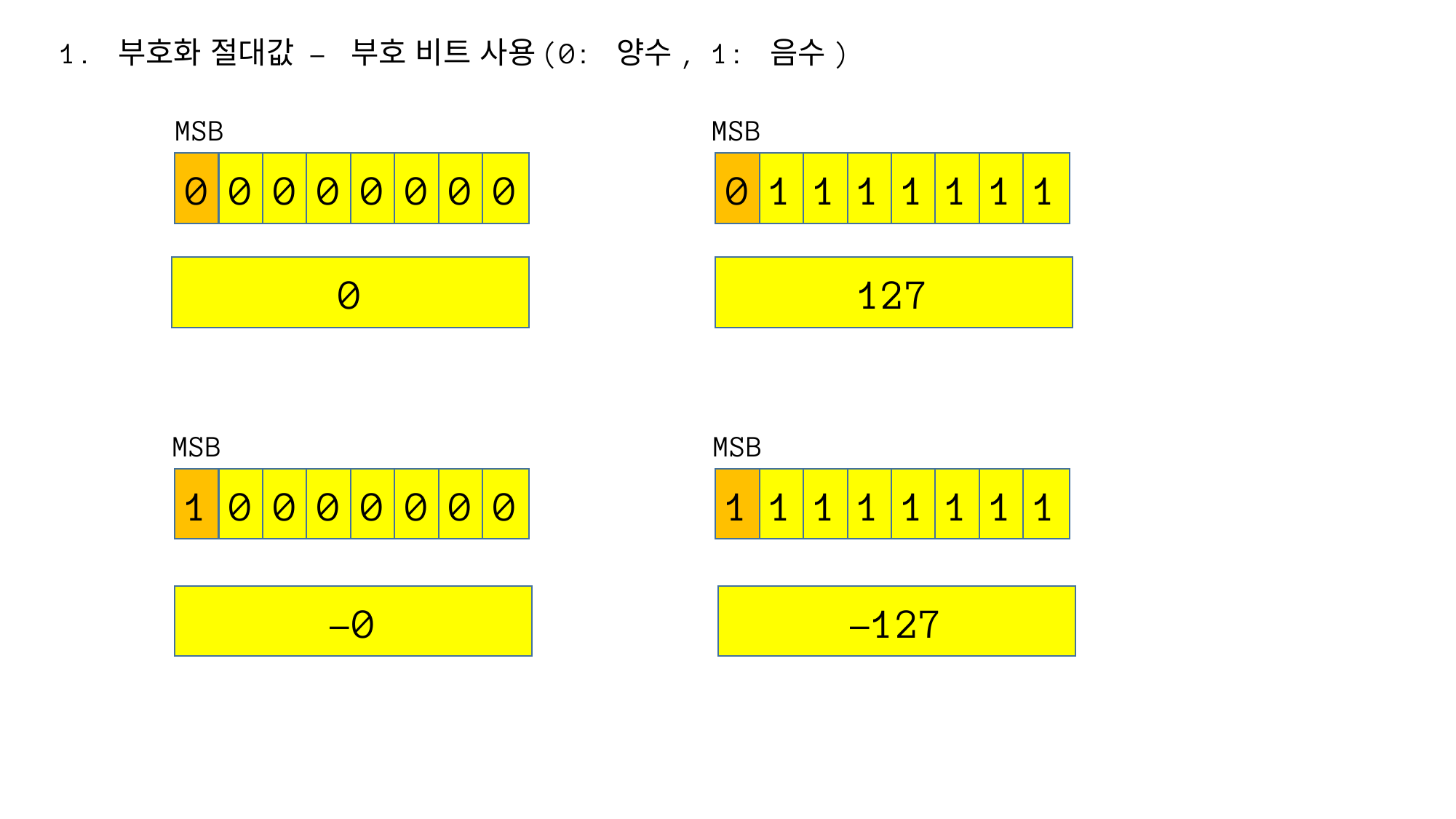

1. 부호화 절대값 - 부호 비트 사용(0: 양수, 1: 음수)
MSB
MSB
0
0
0
0
0
0
0
0
0
1
1
1
1
1
1
1
0
127
MSB
MSB
1
0
0
0
0
0
0
0
1
1
1
1
1
1
1
1
-0
-127